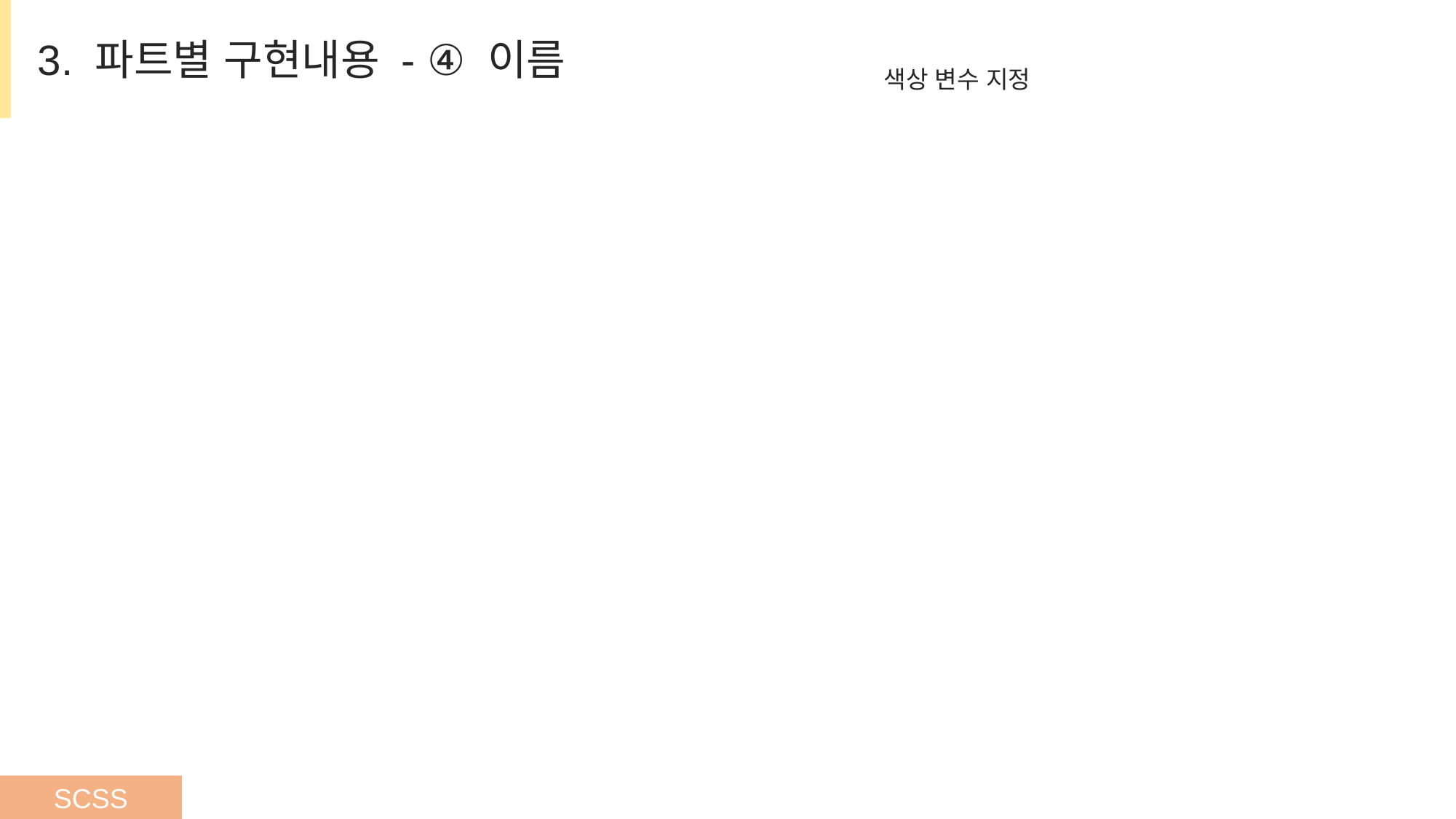

3. 파트별 구현내용 - ④ 이름
색상 변수 지정
SCSS